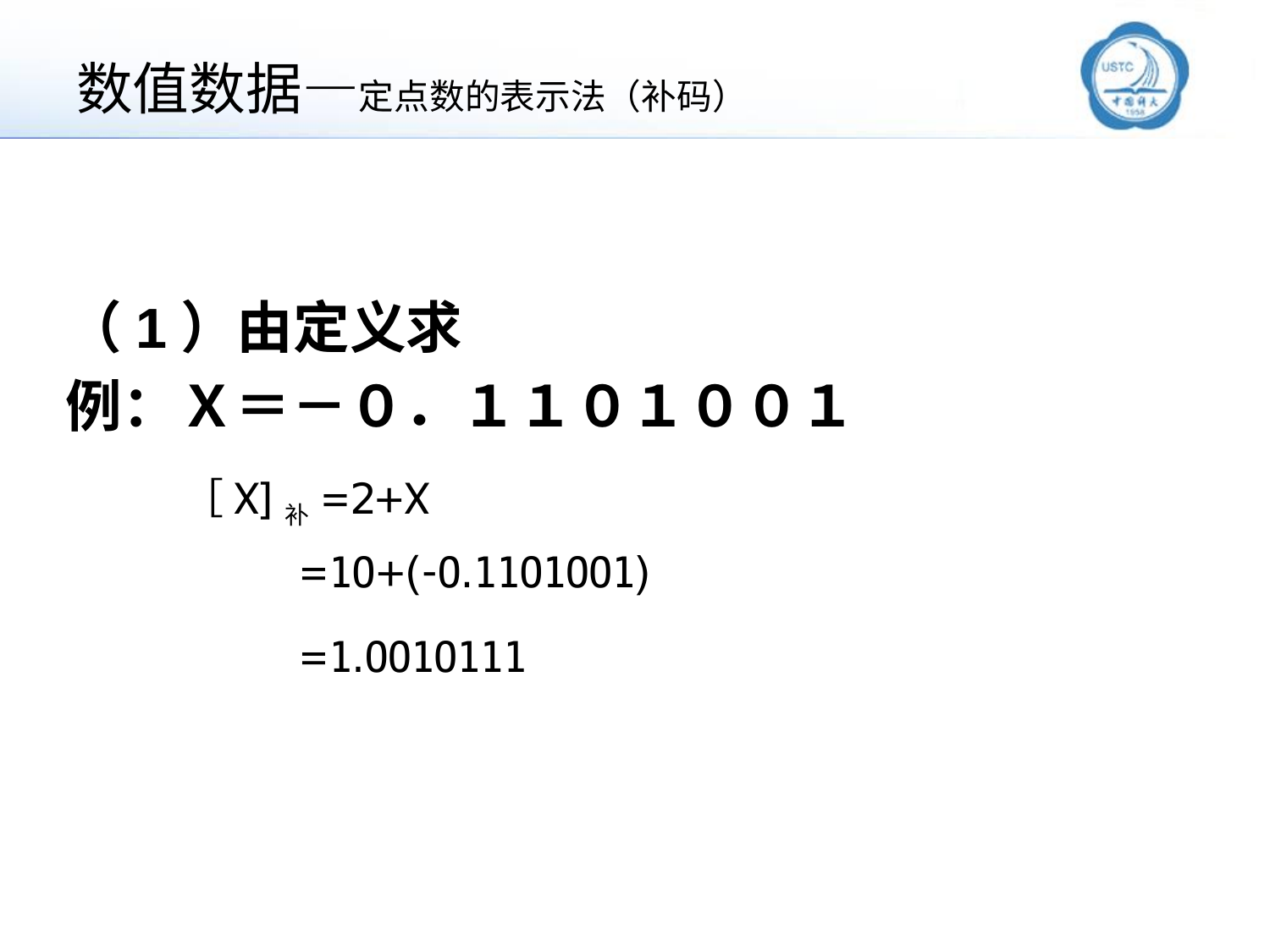

# 数值数据—定点数的表示法（补码）
（1）由定义求
例：Ｘ＝－０．１１０１００１
［X]补=2+X
=10+(-0.1101001)
=1.0010111